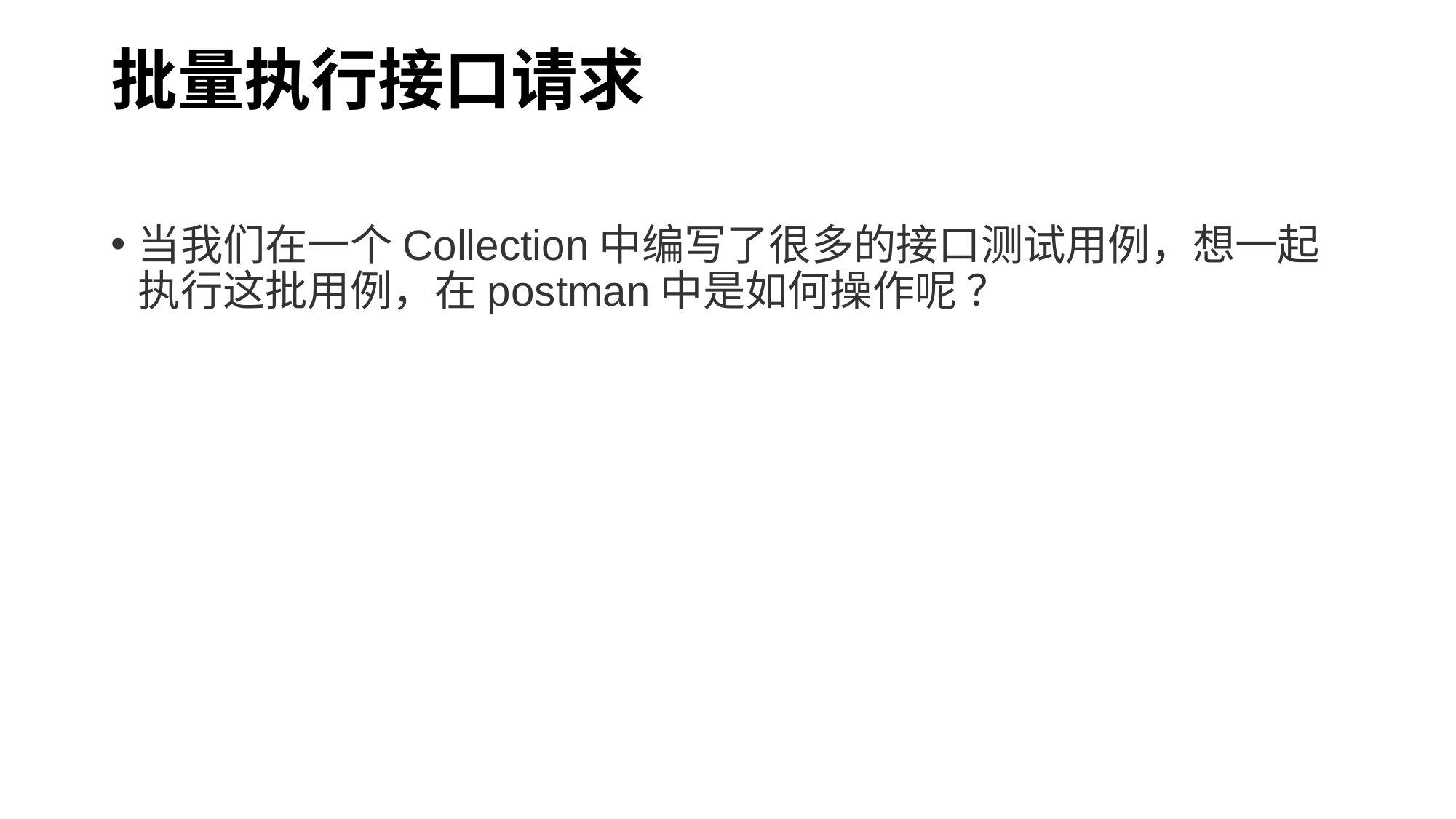

# 批量执行接口请求
当我们在一个Collection中编写了很多的接口测试用例，想一起执行这批用例，在postman中是如何操作呢 ？